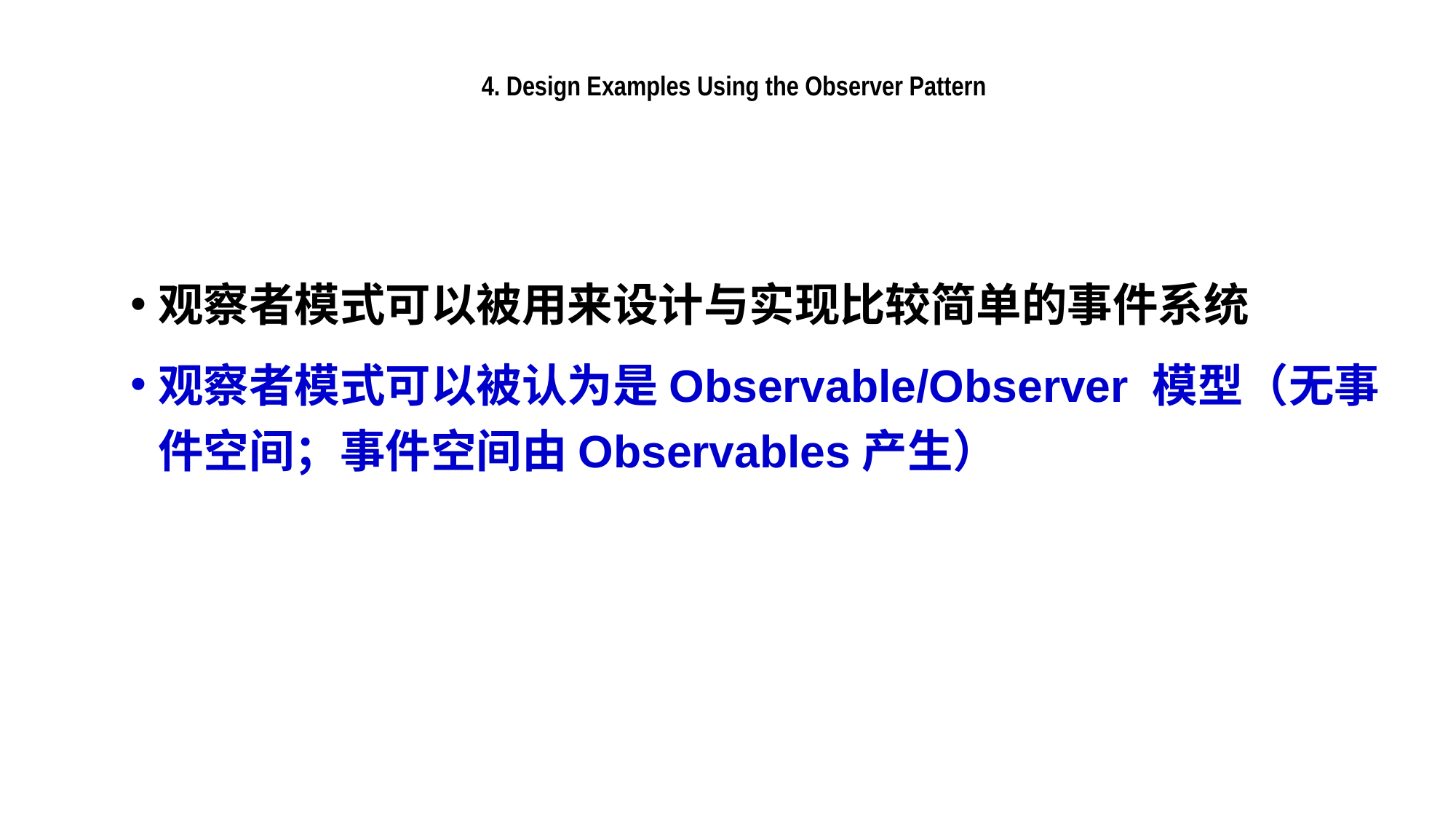

4. Design Examples Using the Observer Pattern
观察者模式可以被用来设计与实现比较简单的事件系统
观察者模式可以被认为是Observable/Observer 模型（无事件空间；事件空间由Observables产生）